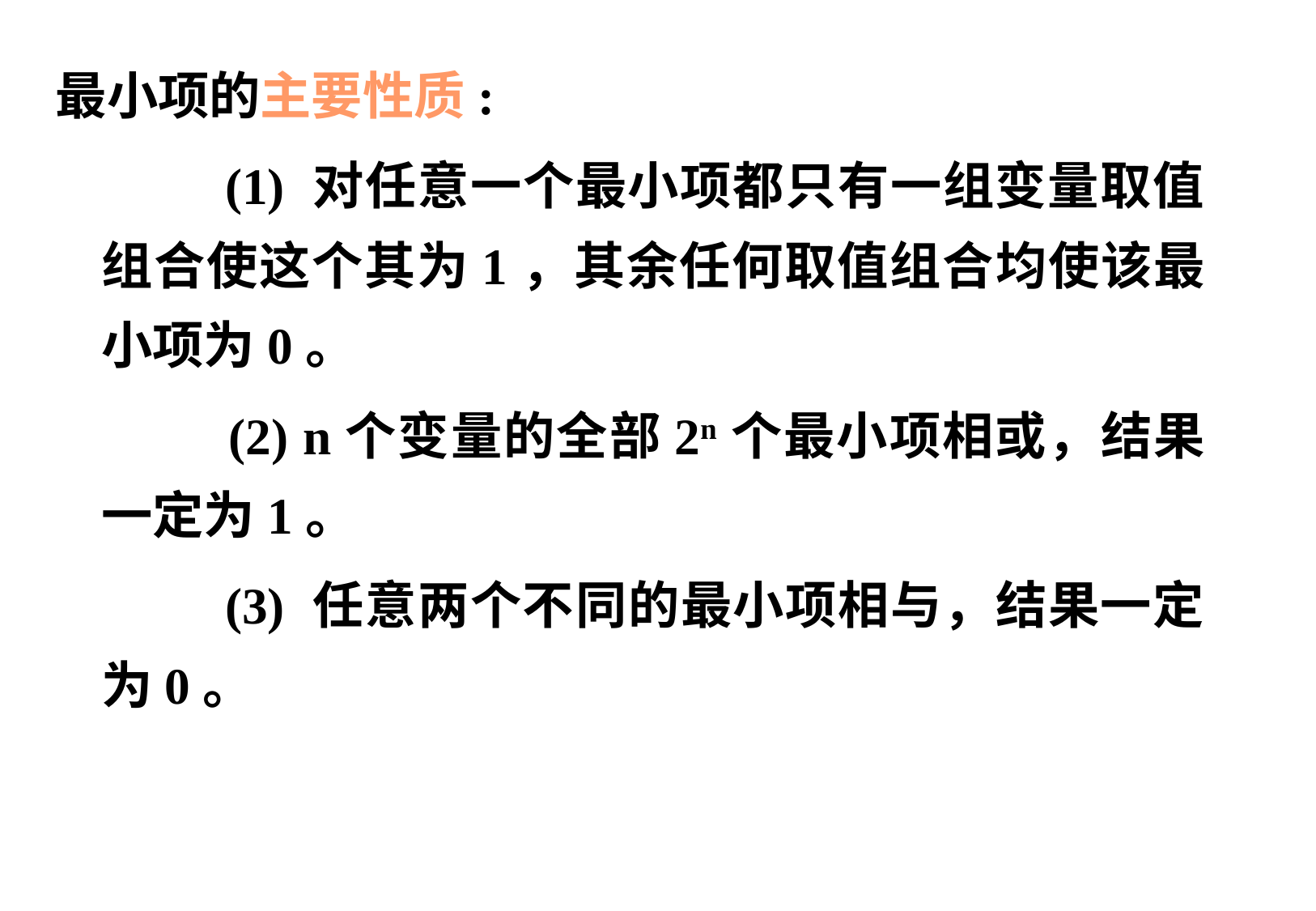

最小项的主要性质:
            (1) 对任意一个最小项都只有一组变量取值组合使这个其为1，其余任何取值组合均使该最小项为0。
            (2) n个变量的全部2n个最小项相或，结果一定为1。
            (3) 任意两个不同的最小项相与，结果一定为0。